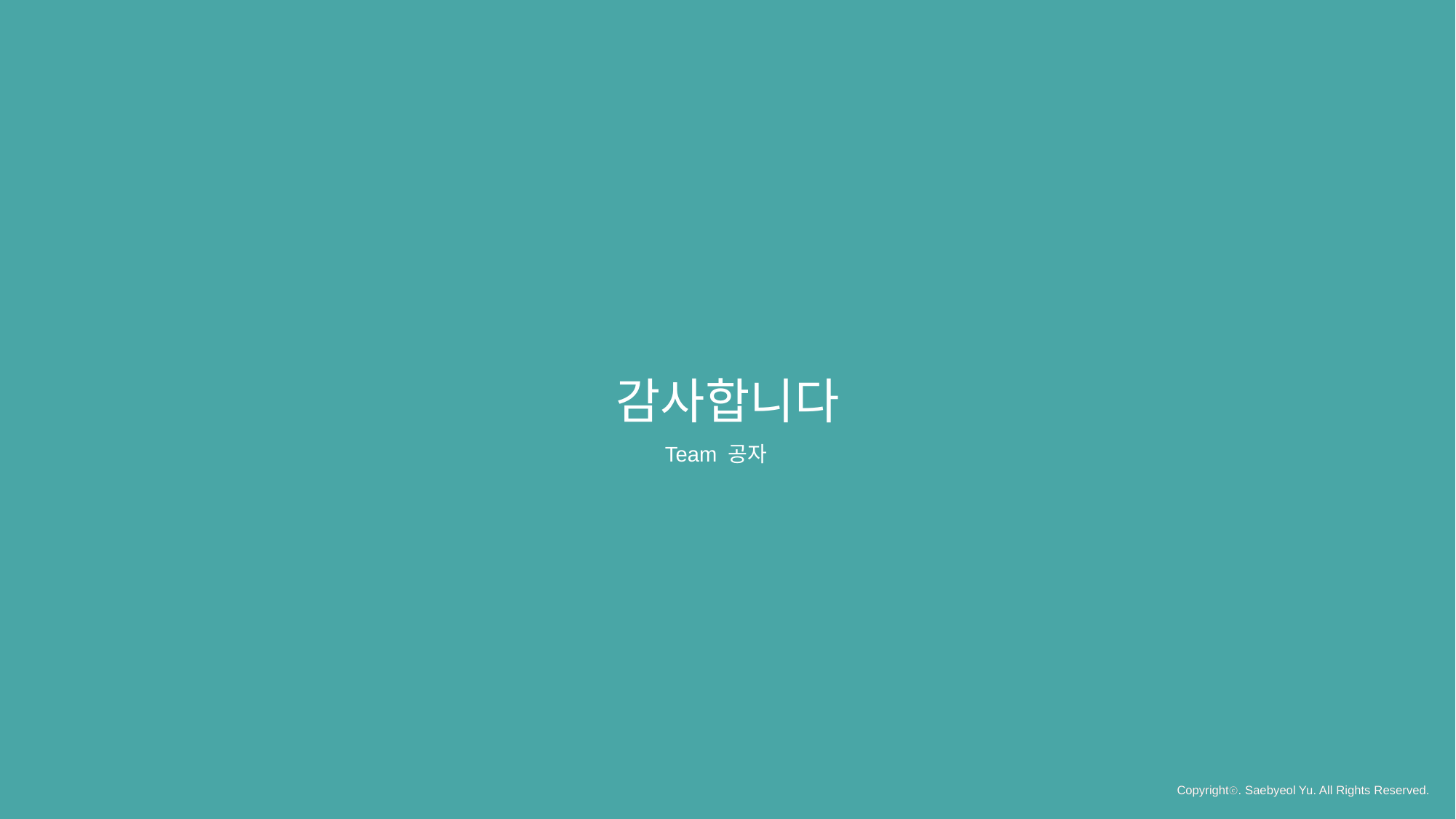

감사합니다
Team 공자
Copyrightⓒ. Saebyeol Yu. All Rights Reserved.